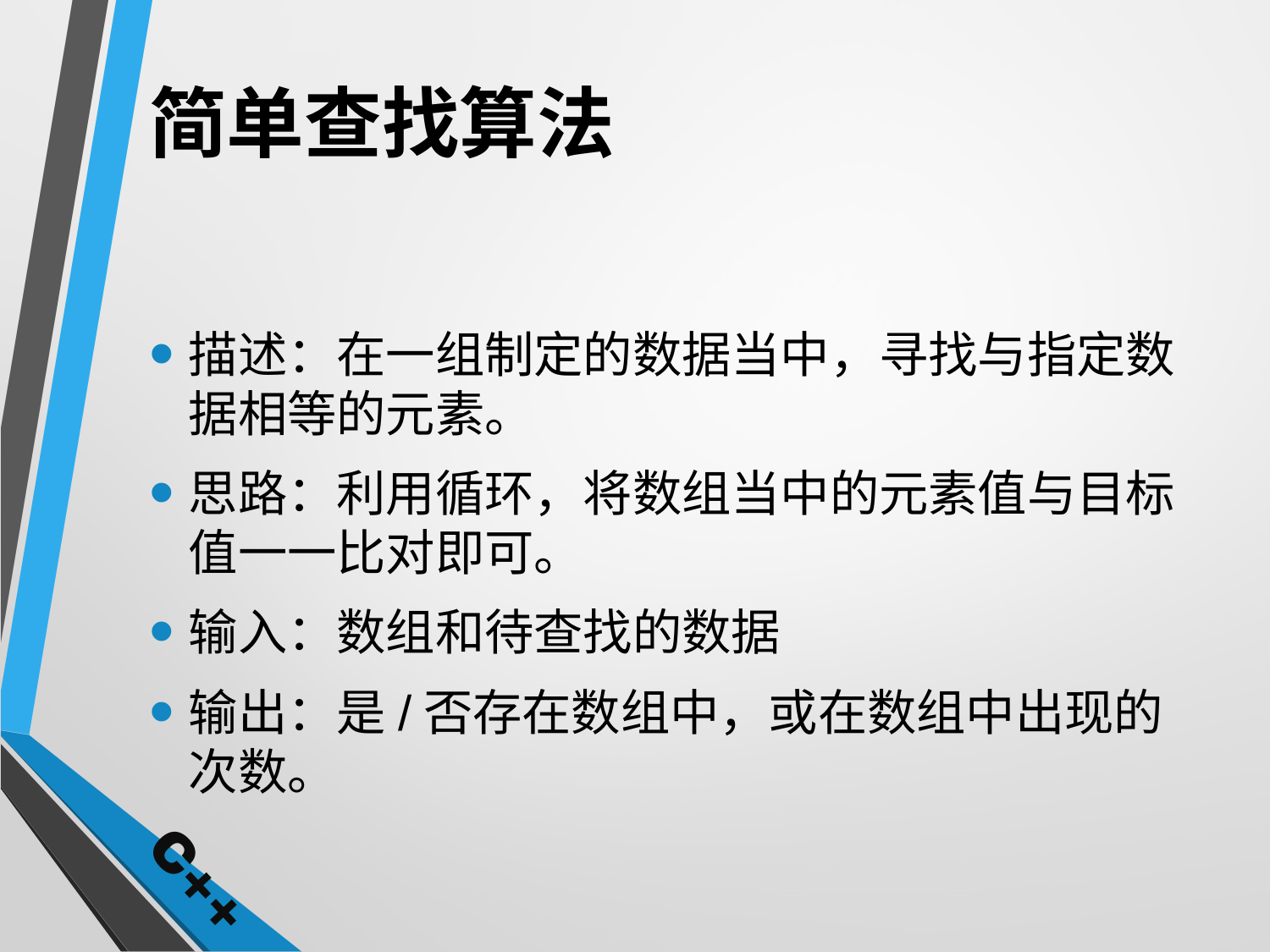

# 简单查找算法
描述：在一组制定的数据当中，寻找与指定数据相等的元素。
思路：利用循环，将数组当中的元素值与目标值一一比对即可。
输入：数组和待查找的数据
输出：是/否存在数组中，或在数组中出现的次数。